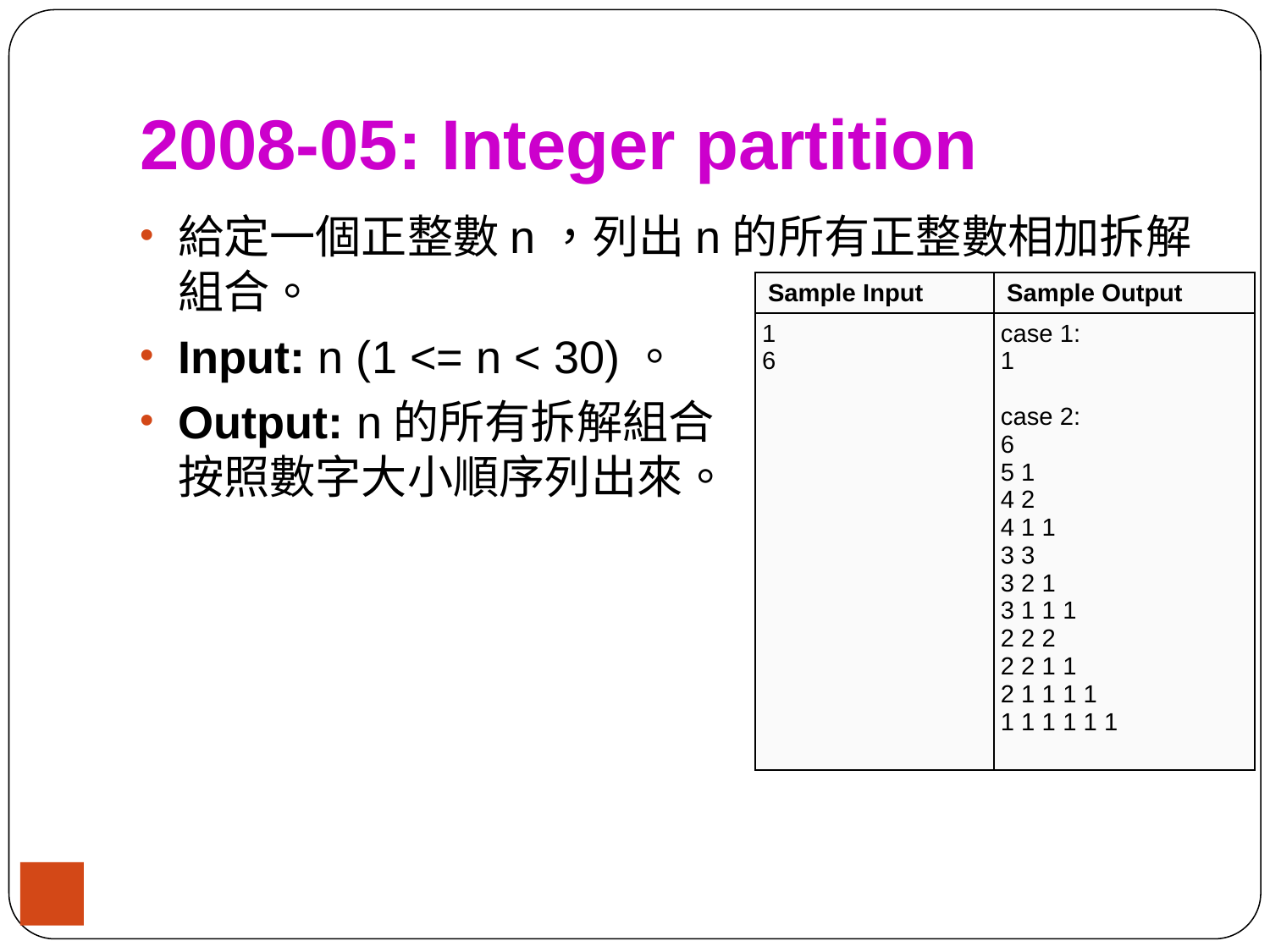

# 2008-05: Integer partition
給定一個正整數n，列出n的所有正整數相加拆解組合。
Input: n (1 <= n < 30)。
Output: n的所有拆解組合
按照數字大小順序列出來。
| Sample Input | Sample Output |
| --- | --- |
| 1 6 | case 1: 1 case 2: 6 5 1 4 2 4 1 1 3 3 3 2 1 3 1 1 1 2 2 2 2 2 1 1 2 1 1 1 1 1 1 1 1 1 1 |